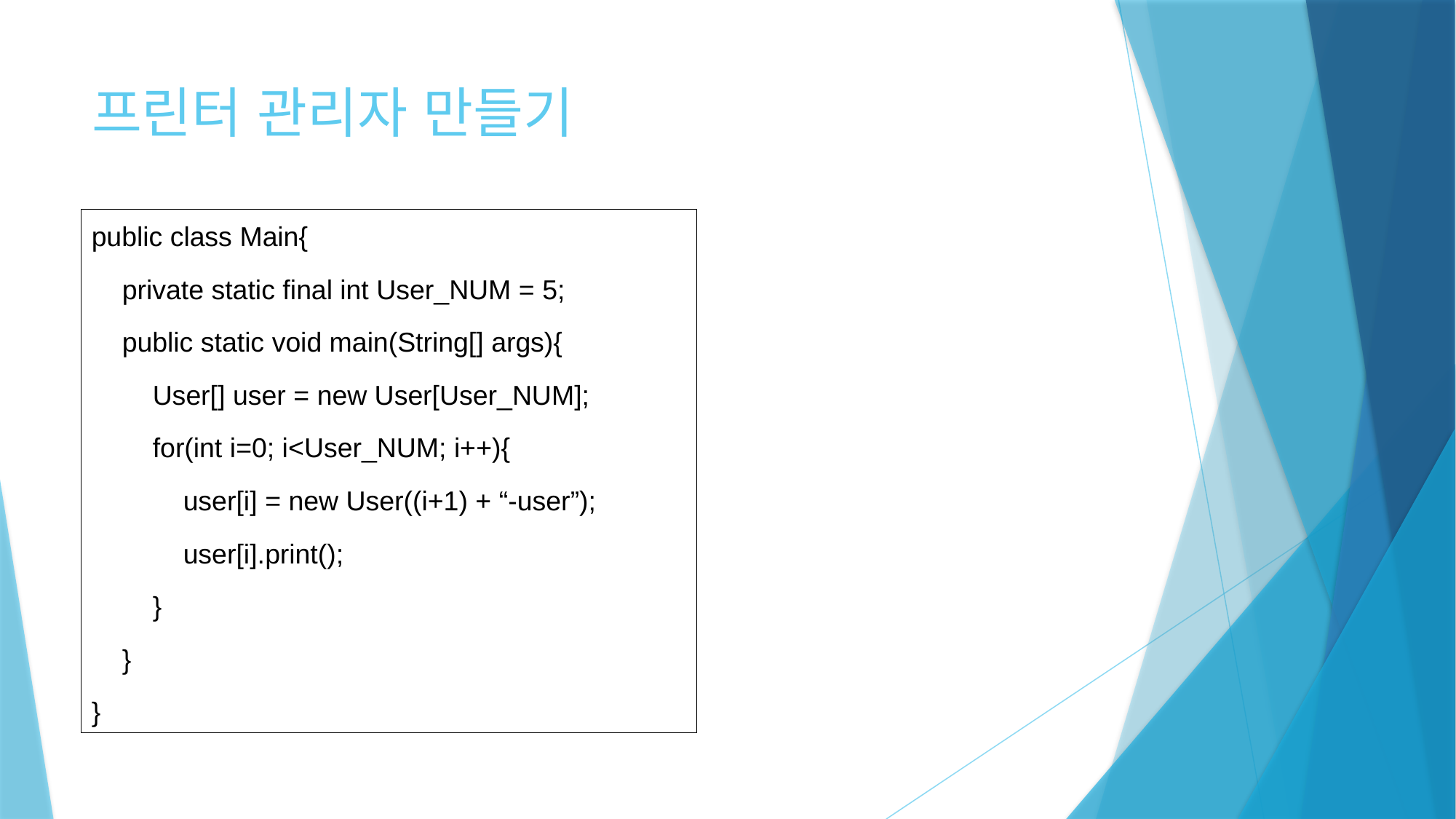

# 프린터 관리자 만들기
public class Main{
    private static final int User_NUM = 5;
    public static void main(String[] args){
        User[] user = new User[User_NUM];
        for(int i=0; i<User_NUM; i++){
            user[i] = new User((i+1) + “-user”);
            user[i].print();
        }
    }
}